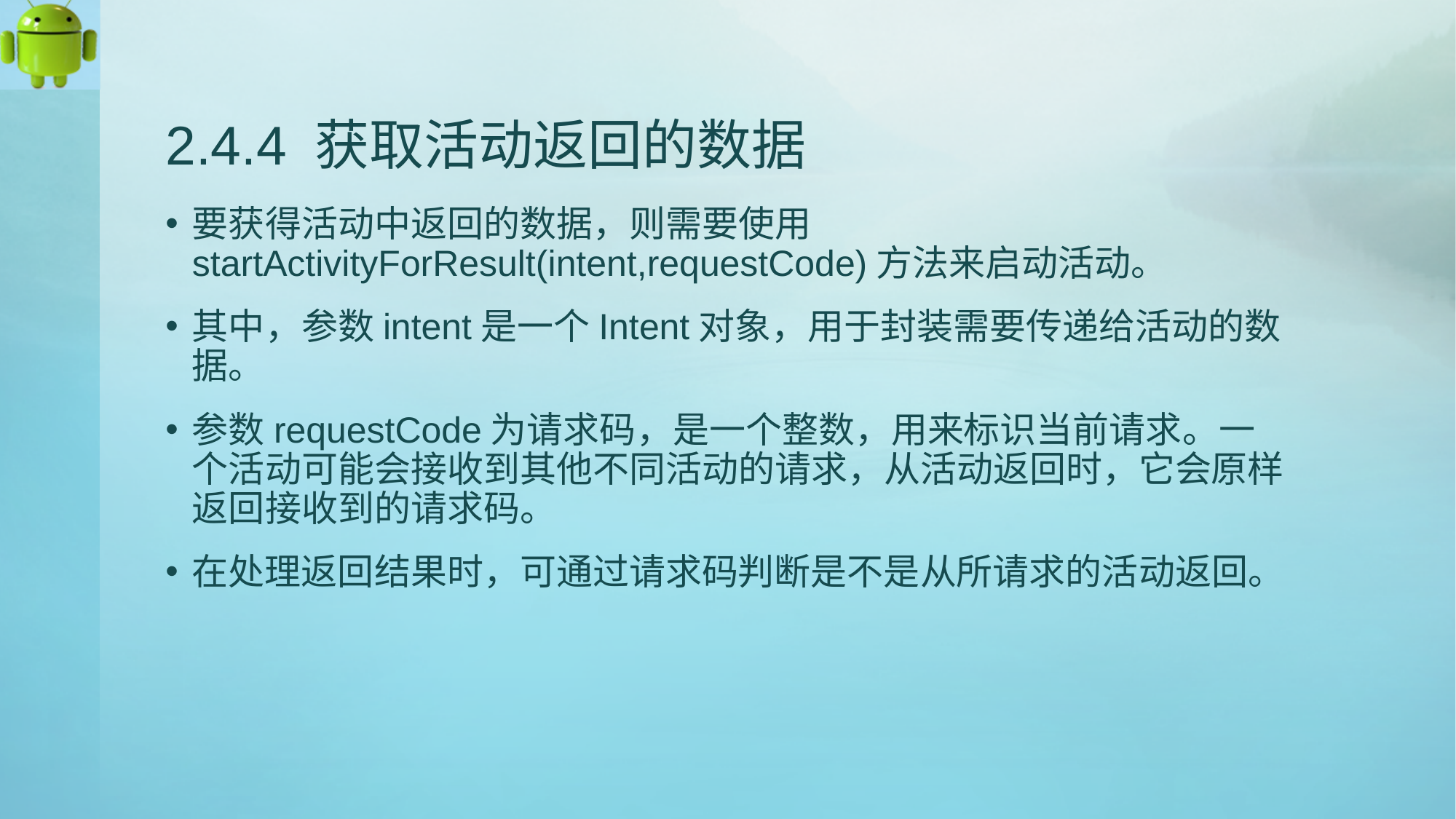

# 2.4.4 获取活动返回的数据
要获得活动中返回的数据，则需要使用startActivityForResult(intent,requestCode)方法来启动活动。
其中，参数intent是一个Intent对象，用于封装需要传递给活动的数据。
参数requestCode为请求码，是一个整数，用来标识当前请求。一个活动可能会接收到其他不同活动的请求，从活动返回时，它会原样返回接收到的请求码。
在处理返回结果时，可通过请求码判断是不是从所请求的活动返回。